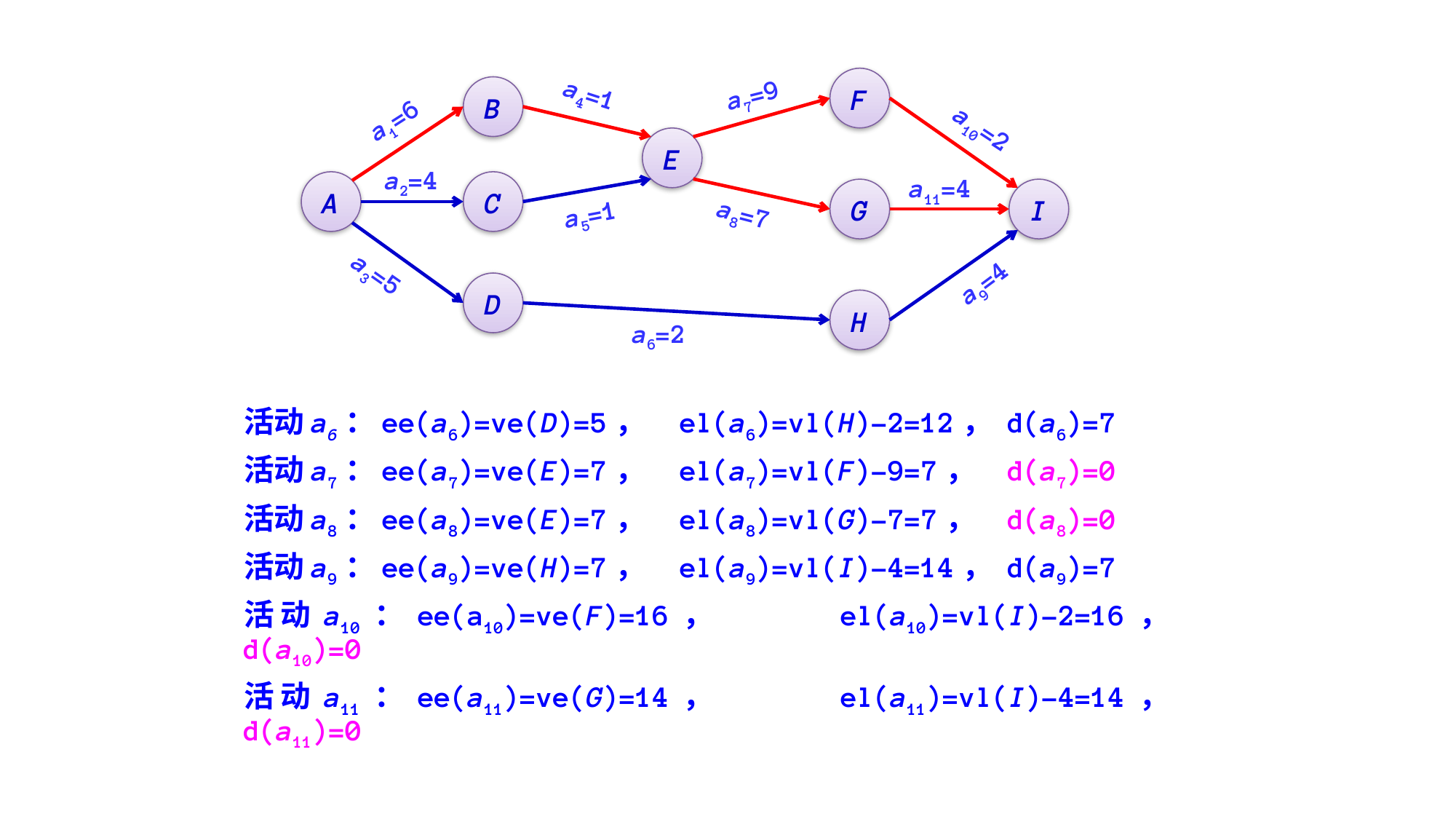

F
B
a4=1
a7=9
a1=6
a10=2
E
a2=4
a11=4
A
C
G
I
a5=1
a8=7
a3=5
a9=4
D
H
a6=2
活动a6：ee(a6)=ve(D)=5，	el(a6)=vl(H)-2=12，	d(a6)=7
活动a7：ee(a7)=ve(E)=7，	el(a7)=vl(F)-9=7，	d(a7)=0
活动a8：ee(a8)=ve(E)=7，	el(a8)=vl(G)-7=7，	d(a8)=0
活动a9：ee(a9)=ve(H)=7，	el(a9)=vl(I)-4=14，	d(a9)=7
活动a10：ee(a10)=ve(F)=16， 	el(a10)=vl(I)-2=16，	d(a10)=0
活动a11：ee(a11)=ve(G)=14， 	el(a11)=vl(I)-4=14，	d(a11)=0